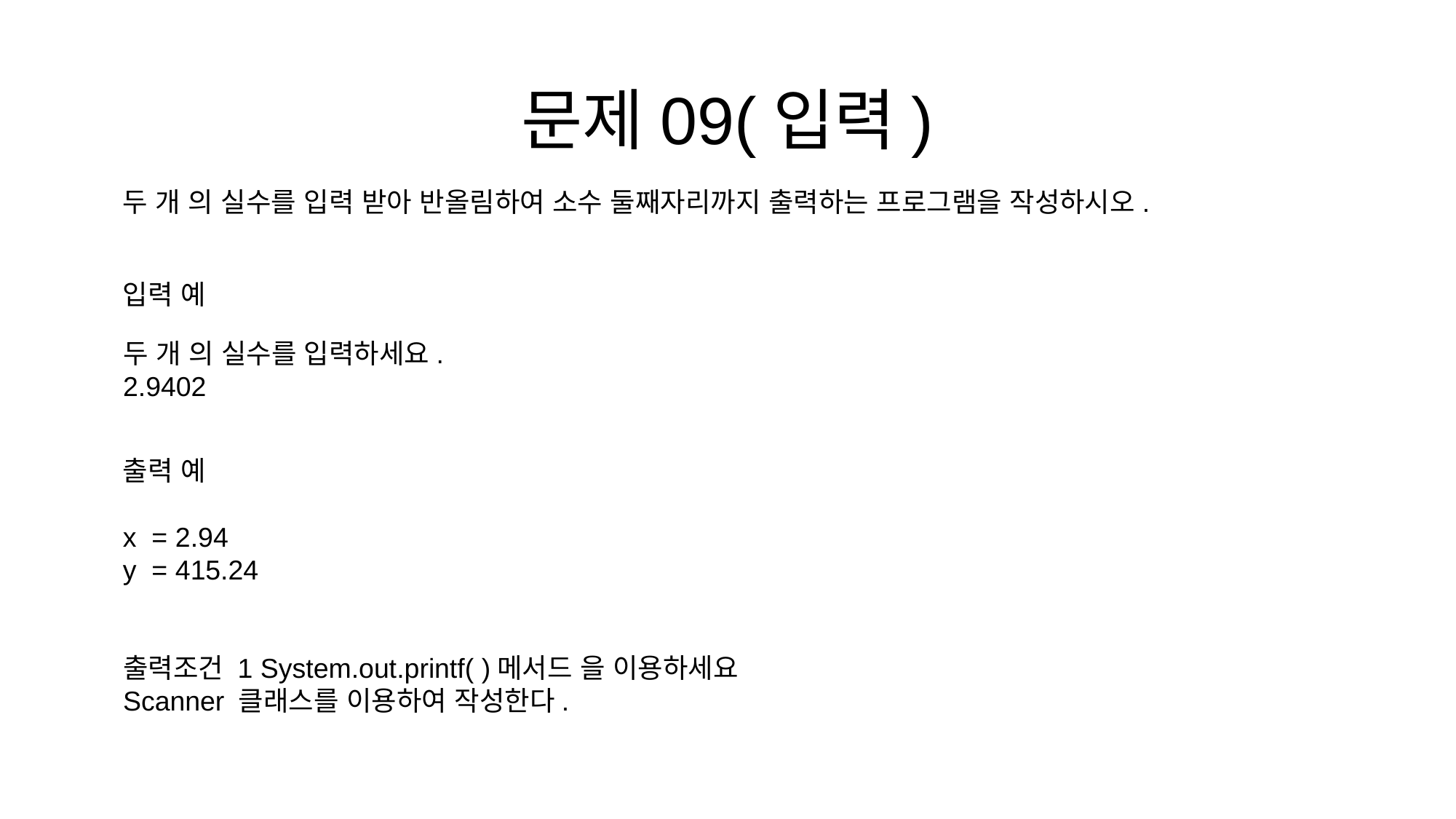

# 문제09(입력)
두 개 의 실수를 입력 받아 반올림하여 소수 둘째자리까지 출력하는 프로그램을 작성하시오.
입력 예
두 개 의 실수를 입력하세요.
2.9402
출력 예
x  = 2.94
y  = 415.24
출력조건 1 System.out.printf( )메서드 을 이용하세요
Scanner 클래스를 이용하여 작성한다.